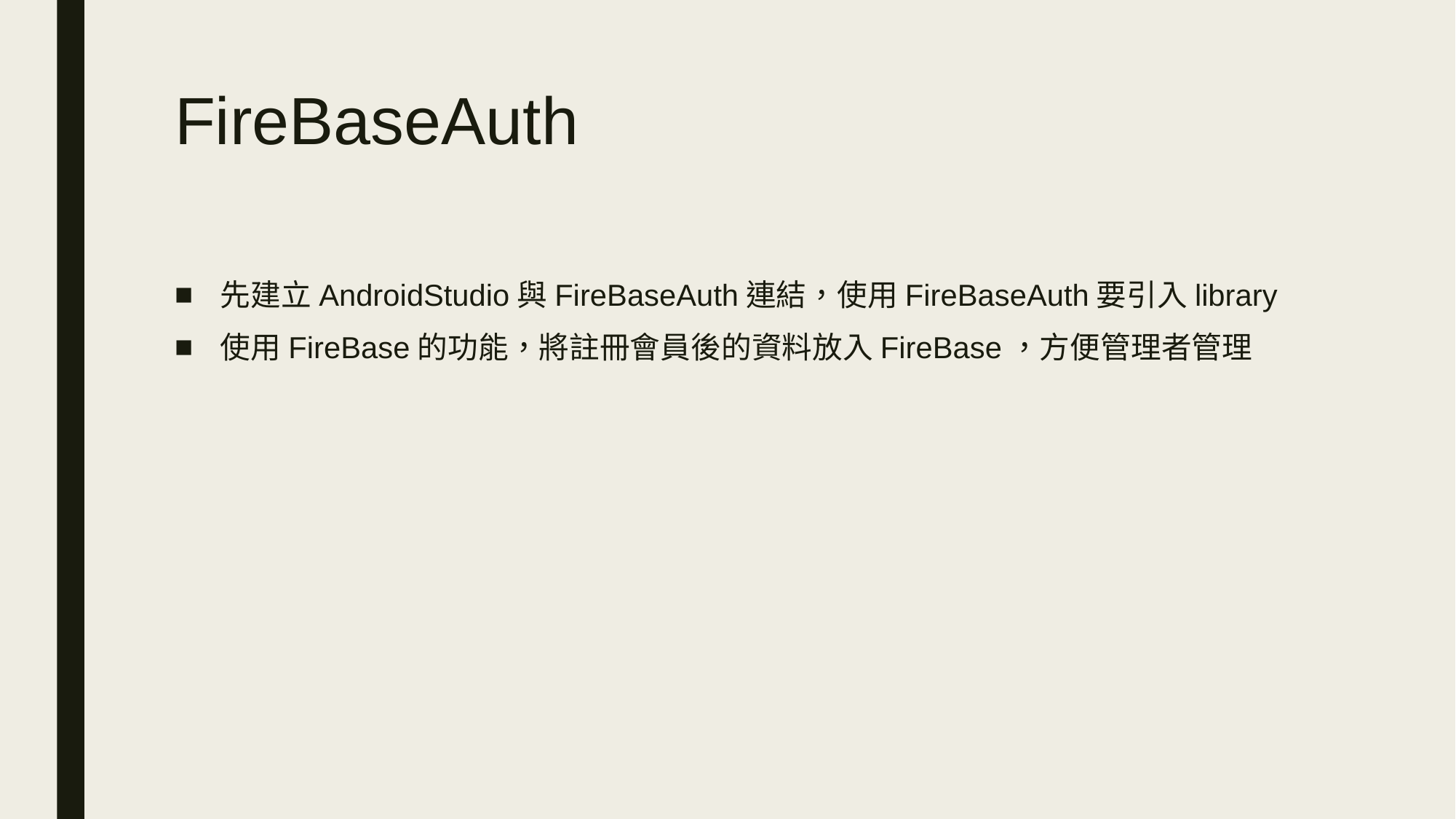

# FireBaseAuth
先建立AndroidStudio與FireBaseAuth連結，使用FireBaseAuth要引入library
使用FireBase的功能，將註冊會員後的資料放入FireBase，方便管理者管理